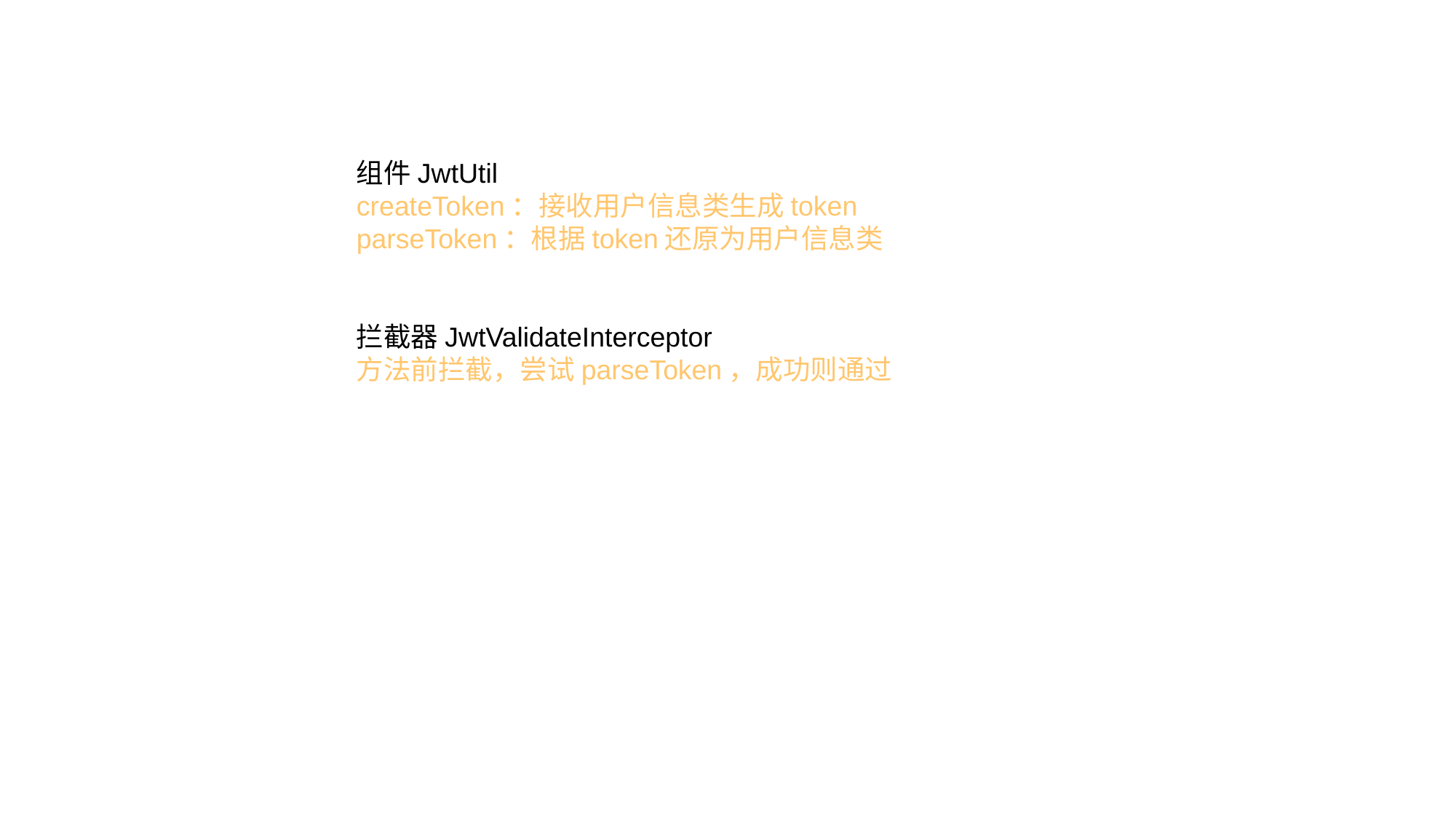

组件JwtUtil
createToken：接收用户信息类生成token
parseToken：根据token还原为用户信息类

拦截器JwtValidateInterceptor
方法前拦截，尝试parseToken，成功则通过